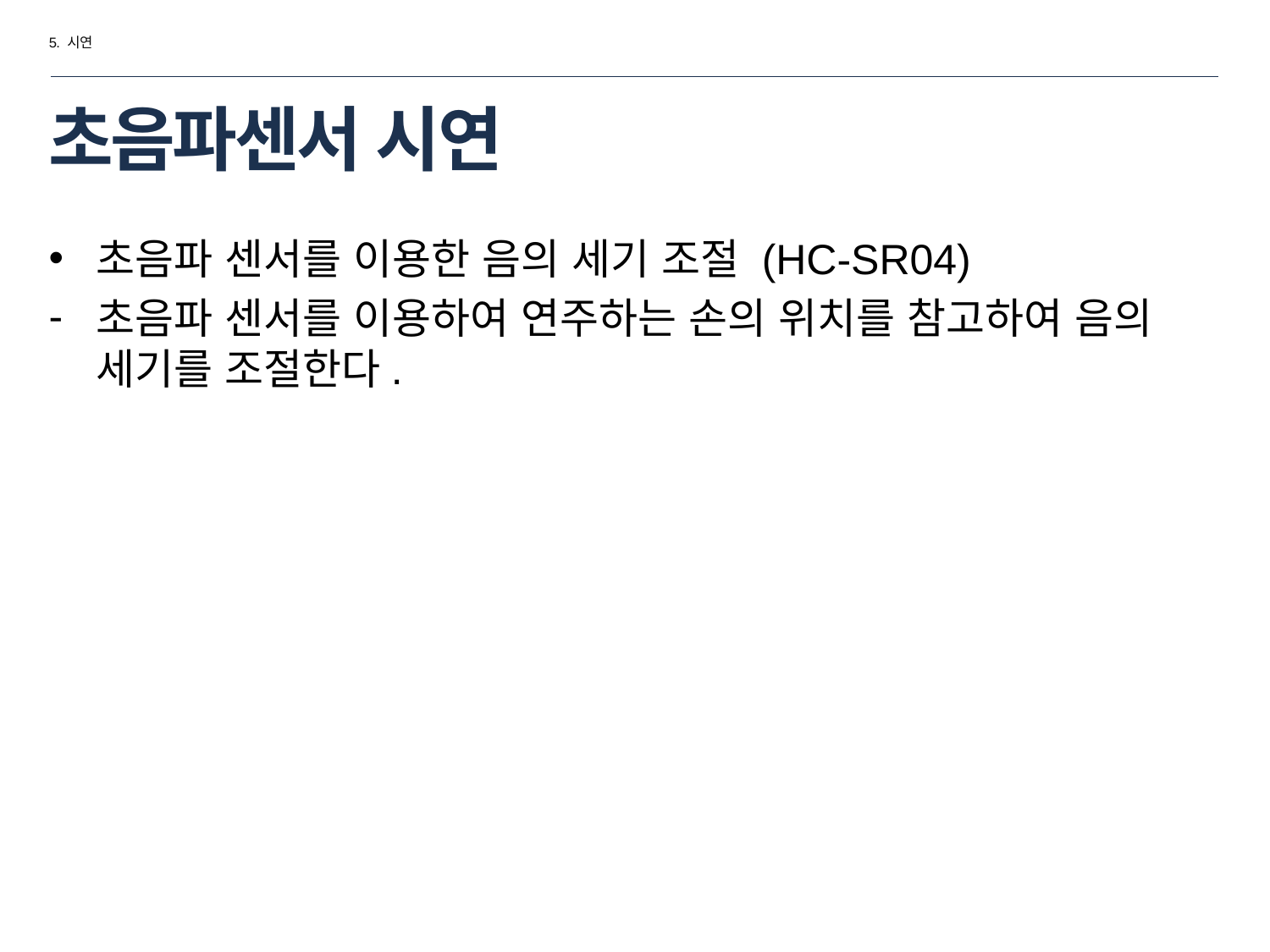

5. 시연
# 초음파센서 시연
초음파 센서를 이용한 음의 세기 조절 (HC-SR04)
초음파 센서를 이용하여 연주하는 손의 위치를 참고하여 음의 세기를 조절한다.